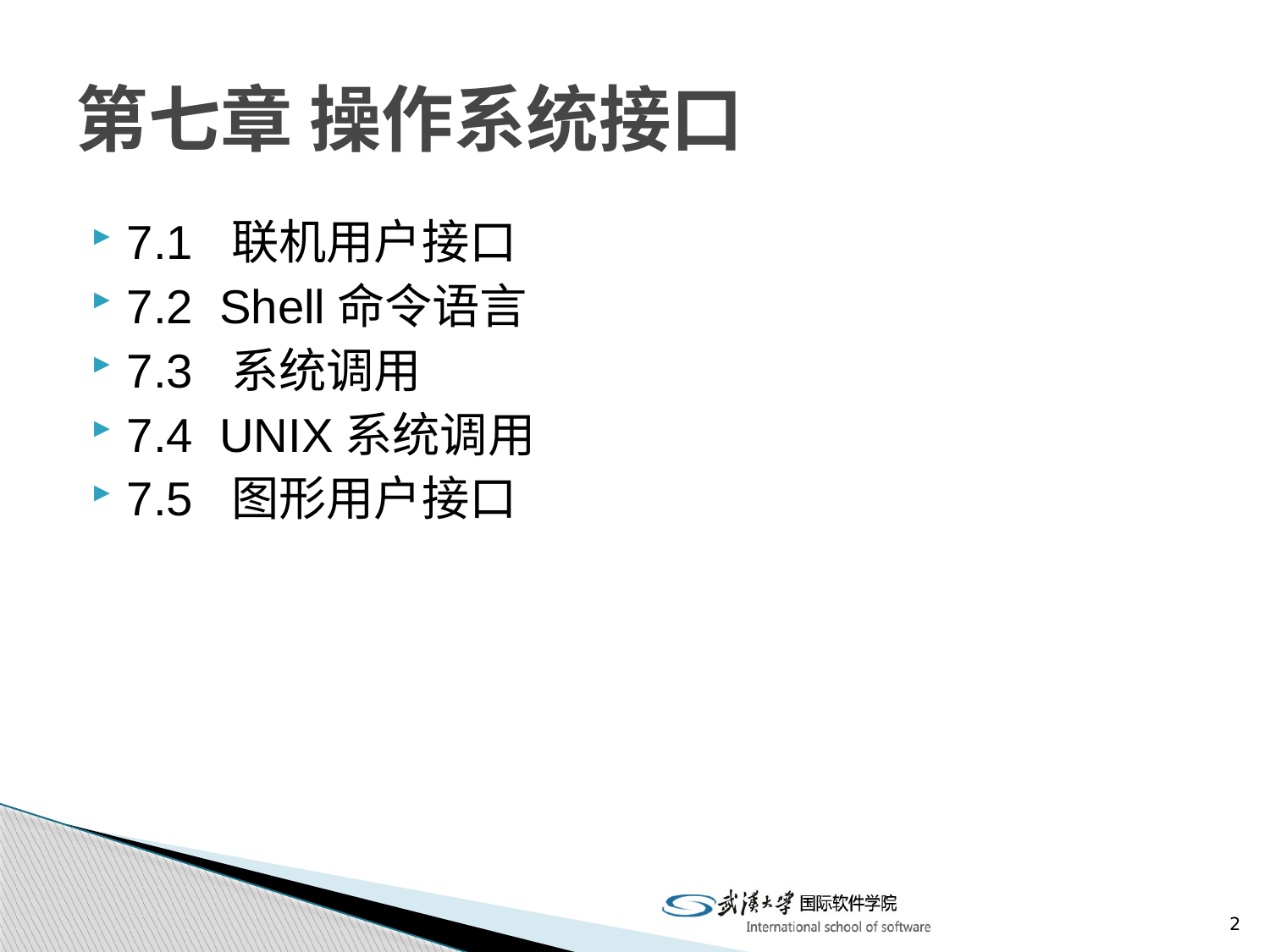

# 第七章 操作系统接口
7.1  联机用户接口
7.2  Shell命令语言
7.3  系统调用
7.4  UNIX系统调用
7.5  图形用户接口

2